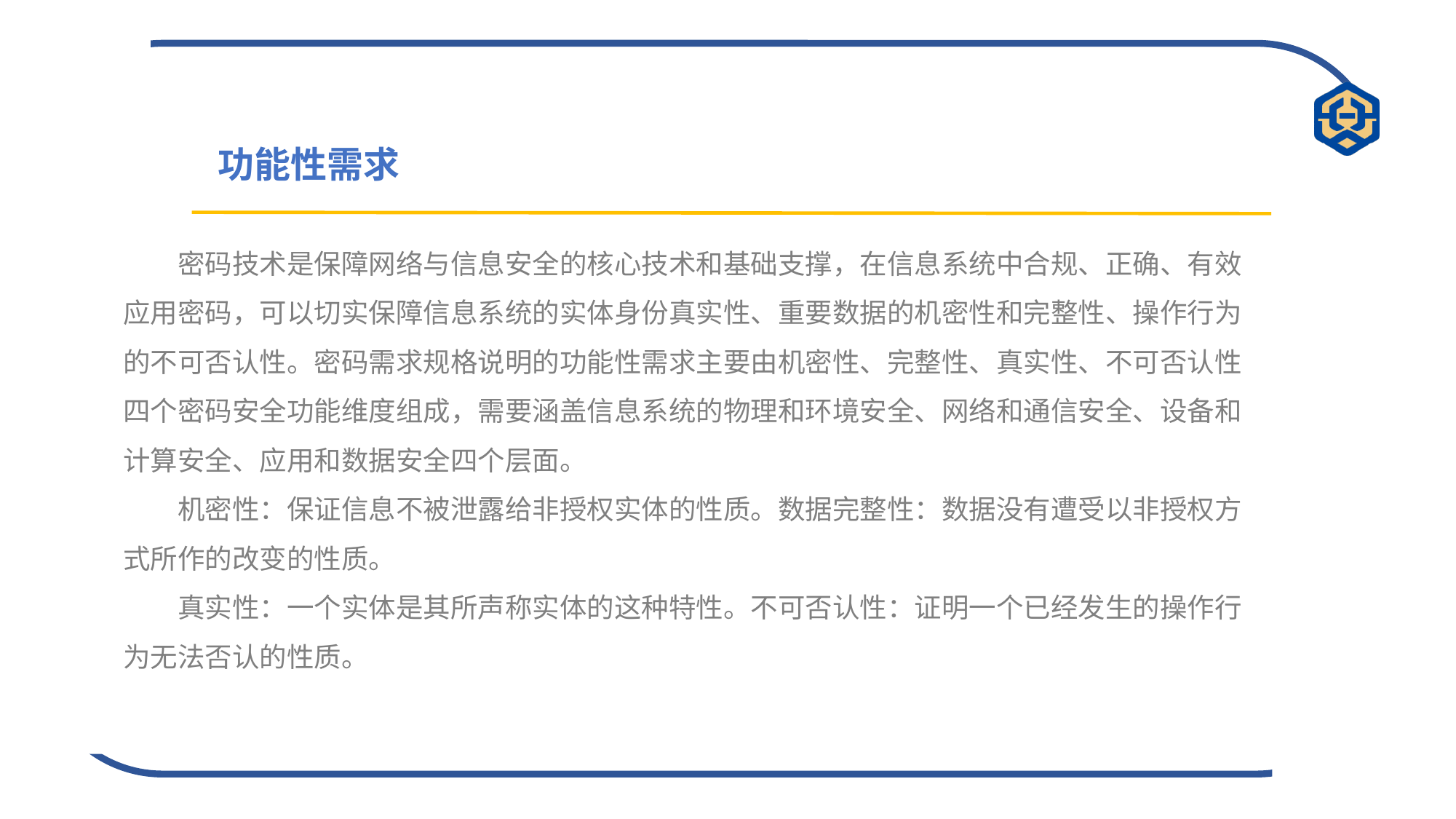

功能性需求
密码技术是保障网络与信息安全的核心技术和基础支撑，在信息系统中合规、正确、有效应用密码，可以切实保障信息系统的实体身份真实性、重要数据的机密性和完整性、操作行为的不可否认性。密码需求规格说明的功能性需求主要由机密性、完整性、真实性、不可否认性四个密码安全功能维度组成，需要涵盖信息系统的物理和环境安全、网络和通信安全、设备和计算安全、应用和数据安全四个层面。
机密性：保证信息不被泄露给非授权实体的性质。数据完整性：数据没有遭受以非授权方式所作的改变的性质。
真实性：一个实体是其所声称实体的这种特性。不可否认性：证明一个已经发生的操作行为无法否认的性质。